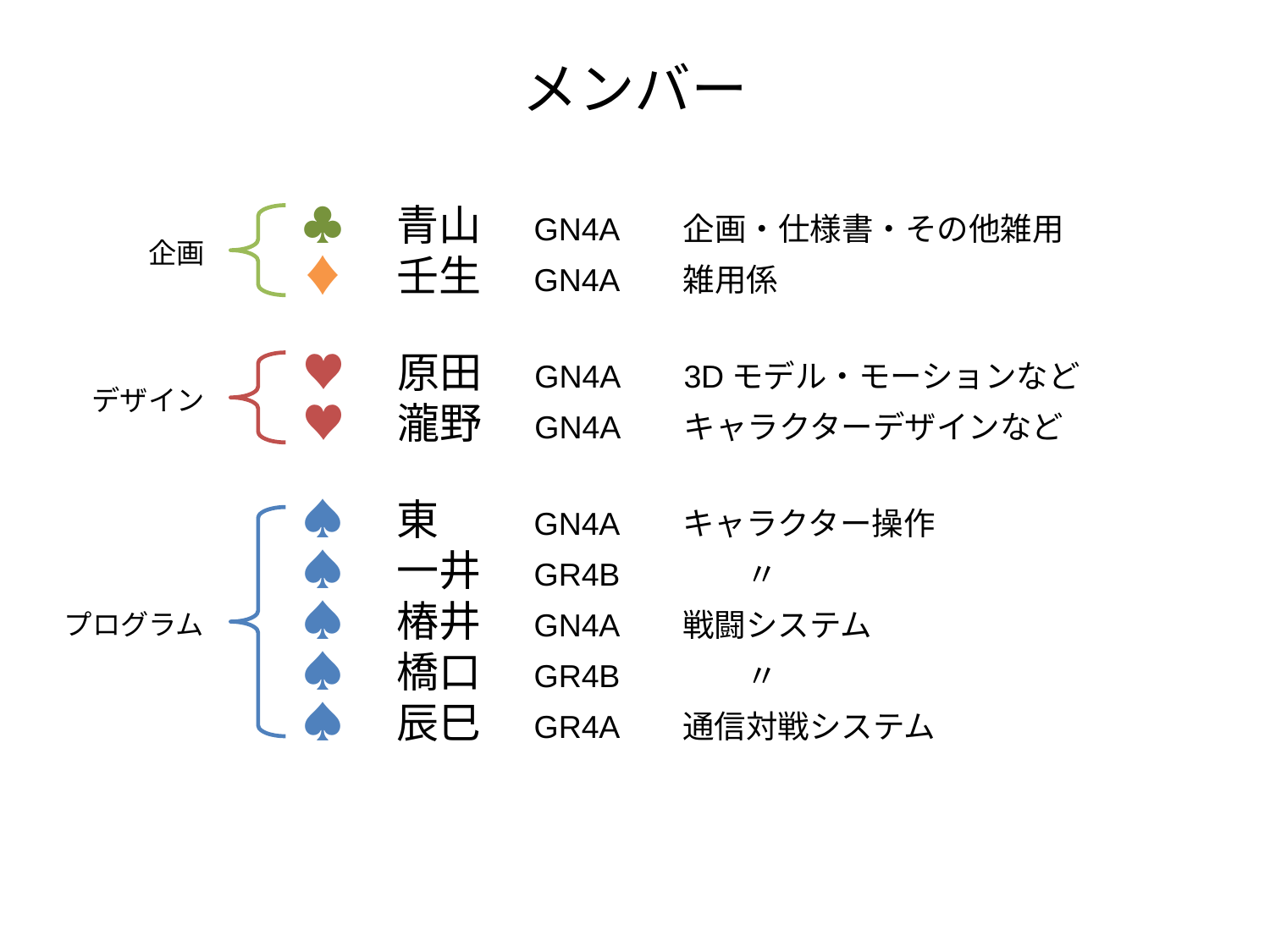

# メンバー
♣　青山　GN4A	企画・仕様書・その他雑用
♦　壬生　GN4A	雑用係

企画
♥　原田　GN4A	3Dモデル・モーションなど
♥　瀧野　GN4A	キャラクターデザインなど

デザイン
♠　東　　GN4A	キャラクター操作
♠　一井　GR4B	　　〃
♠　椿井　GN4A	戦闘システム
♠　橋口　GR4B	　　〃
♠　辰巳　GR4A	通信対戦システム

プログラム